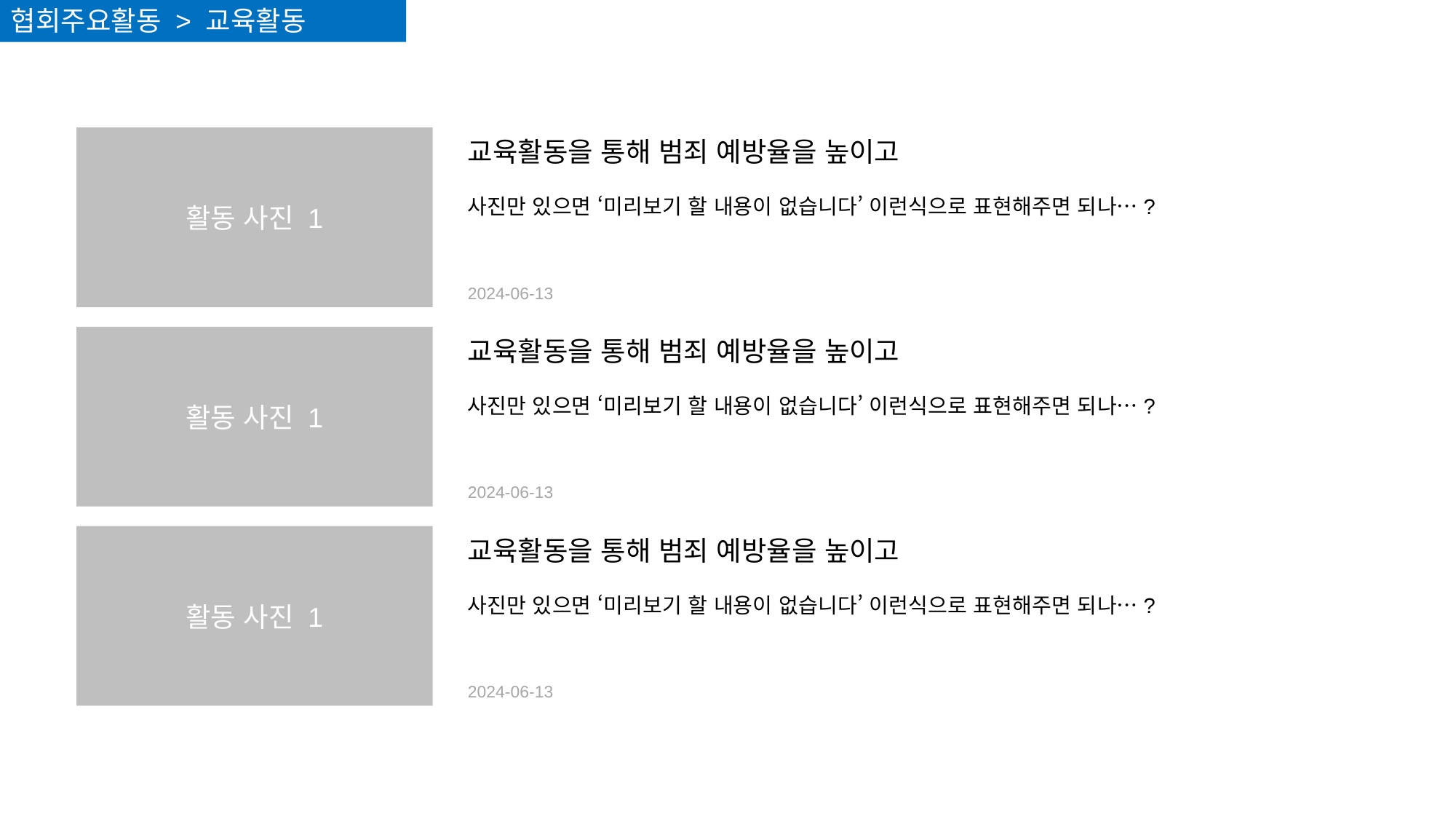

협회주요활동 > 교육활동
활동 사진 1
교육활동을 통해 범죄 예방율을 높이고
사진만 있으면 ‘미리보기 할 내용이 없습니다’ 이런식으로 표현해주면 되나…?
2024-06-13
활동 사진 1
교육활동을 통해 범죄 예방율을 높이고
사진만 있으면 ‘미리보기 할 내용이 없습니다’ 이런식으로 표현해주면 되나…?
2024-06-13
활동 사진 1
교육활동을 통해 범죄 예방율을 높이고
사진만 있으면 ‘미리보기 할 내용이 없습니다’ 이런식으로 표현해주면 되나…?
2024-06-13